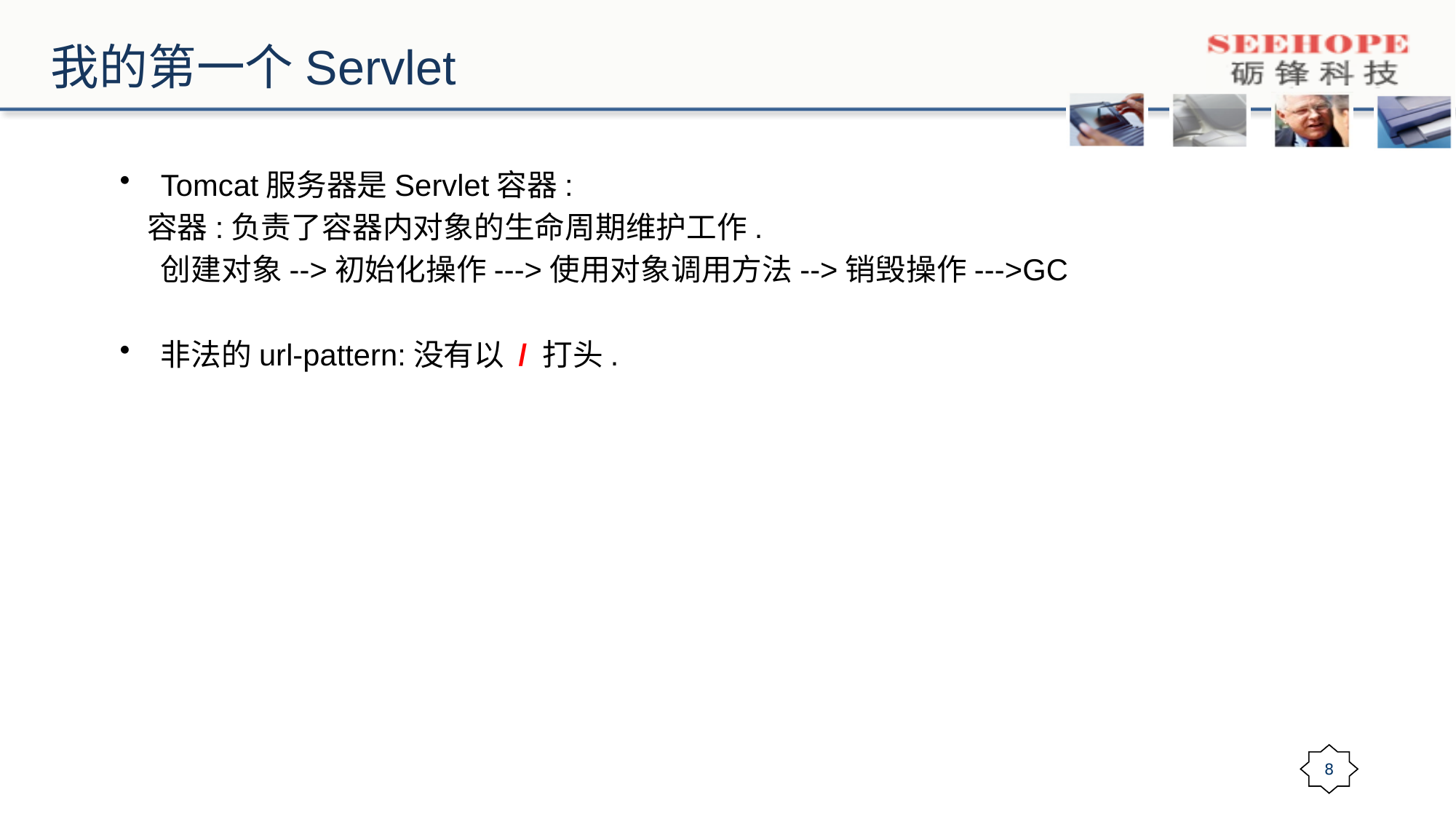

# 我的第一个Servlet
Tomcat服务器是Servlet容器:
   容器:负责了容器内对象的生命周期维护工作.
     创建对象-->初始化操作--->使用对象调用方法-->销毁操作--->GC

非法的url-pattern:没有以 / 打头.